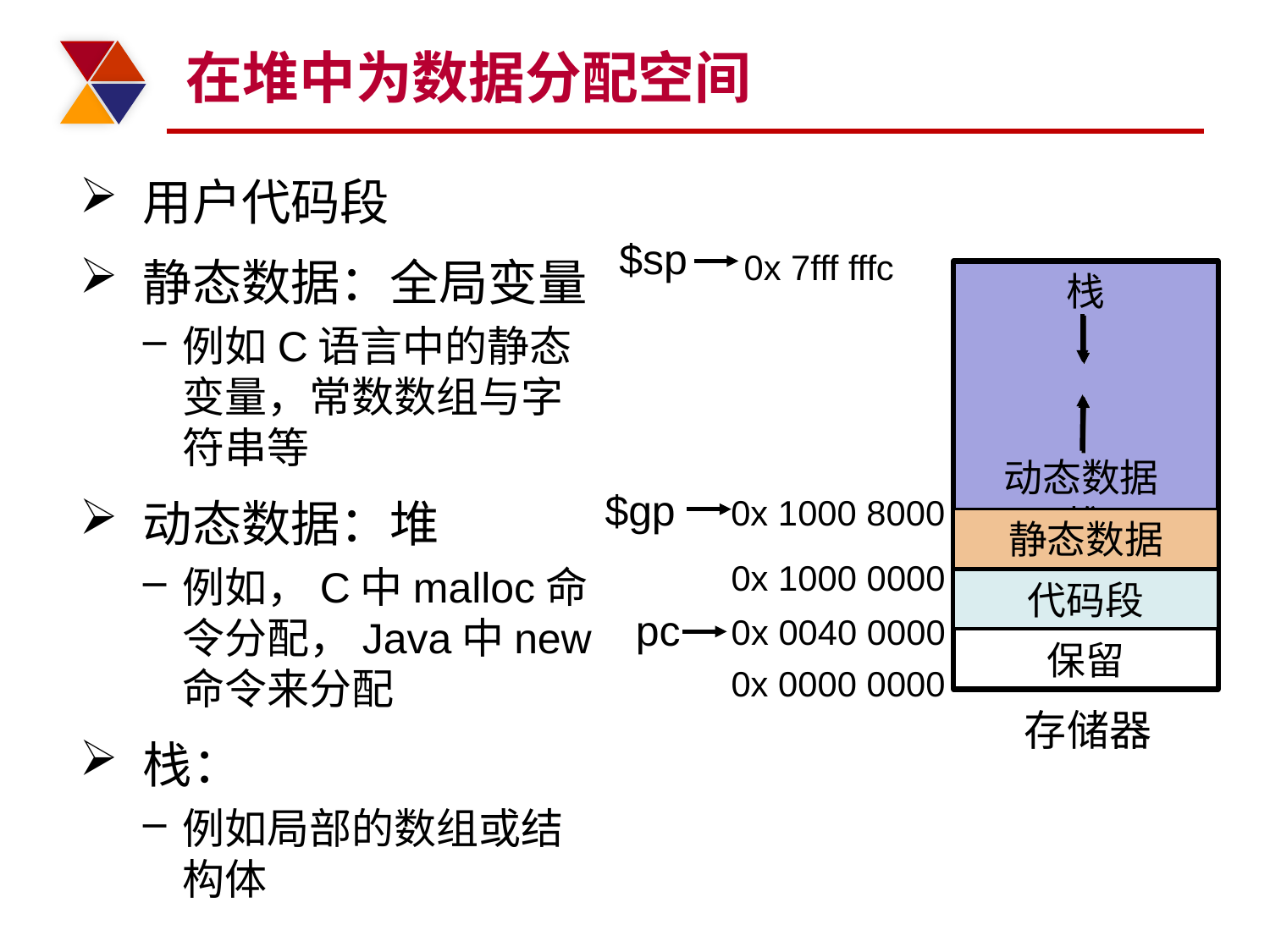

# 在堆中为数据分配空间
用户代码段
静态数据：全局变量
例如C语言中的静态变量，常数数组与字符串等
动态数据：堆
例如，C中malloc命令分配，Java中new命令来分配
栈：
例如局部的数组或结构体
$sp
0x 7fff fffc
栈

动态数据(堆)

静态数据
代码段
保留
$gp
0x 1000 8000
0x 1000 0000
pc
0x 0040 0000
0x 0000 0000
存储器